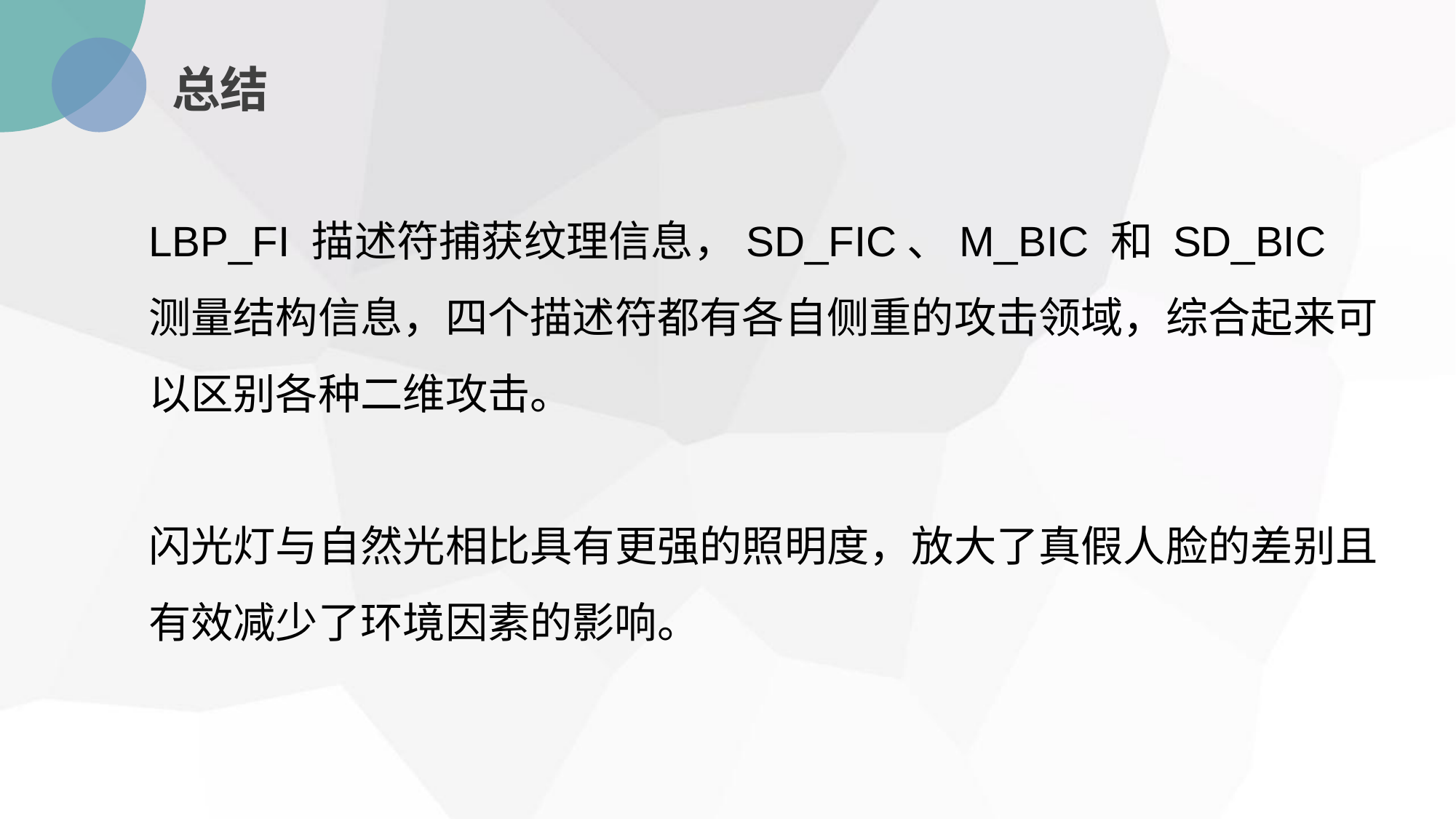

总结

LBP_FI 描述符捕获纹理信息，SD_FIC、M_BIC 和 SD_BIC 测量结构信息，四个描述符都有各自侧重的攻击领域，综合起来可以区别各种二维攻击。

闪光灯与自然光相比具有更强的照明度，放大了真假人脸的差别且有效减少了环境因素的影响。